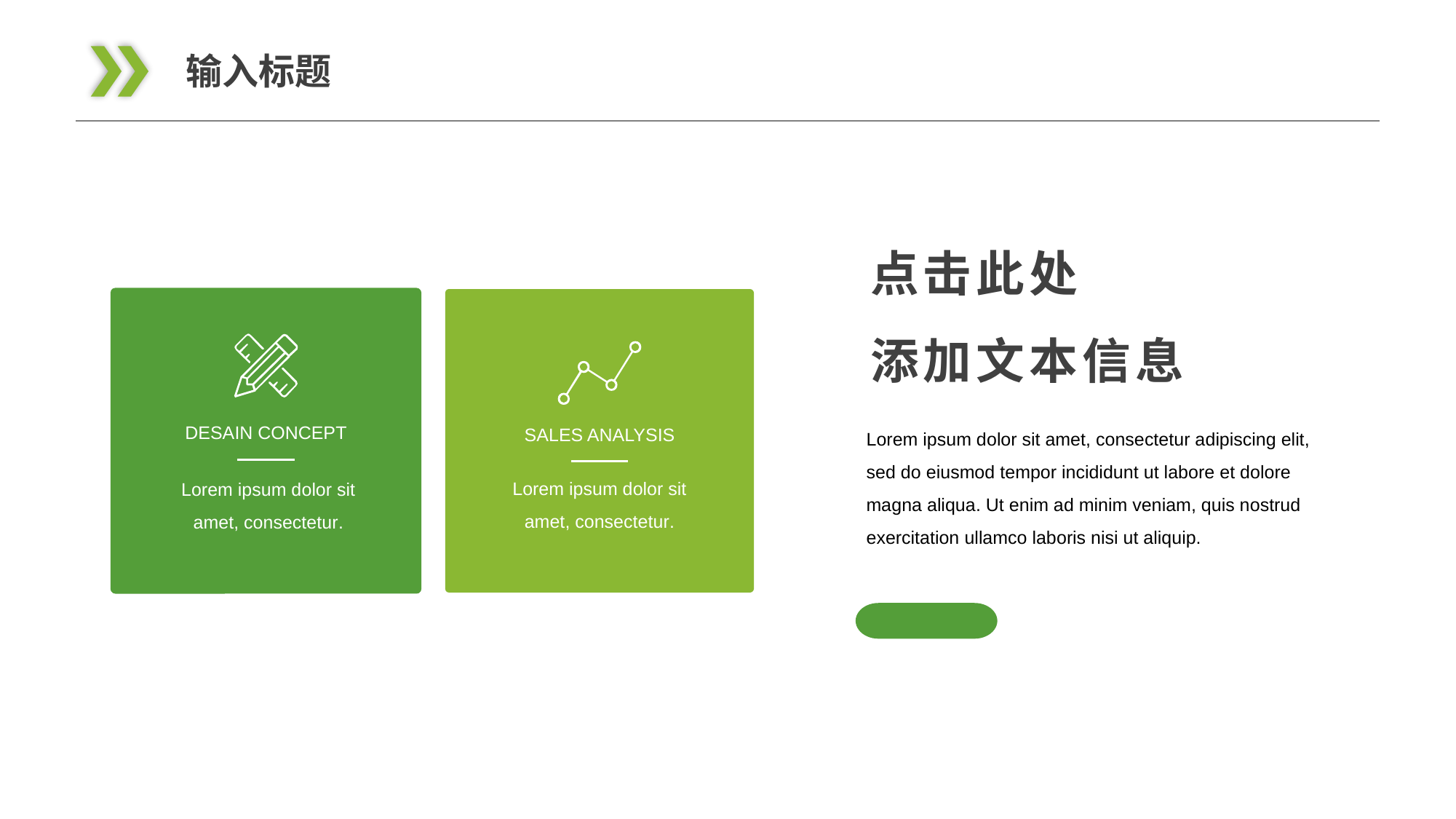

输入标题

点击此处
添加文本信息

Lorem ipsum dolor sit amet, consectetur adipiscing elit, sed do eiusmod tempor incididunt ut labore et dolore magna aliqua. Ut enim ad minim veniam, quis nostrud exercitation ullamco laboris nisi ut aliquip.
DESAIN CONCEPT
SALES ANALYSIS
Lorem ipsum dolor sit amet, consectetur.
Lorem ipsum dolor sit amet, consectetur.